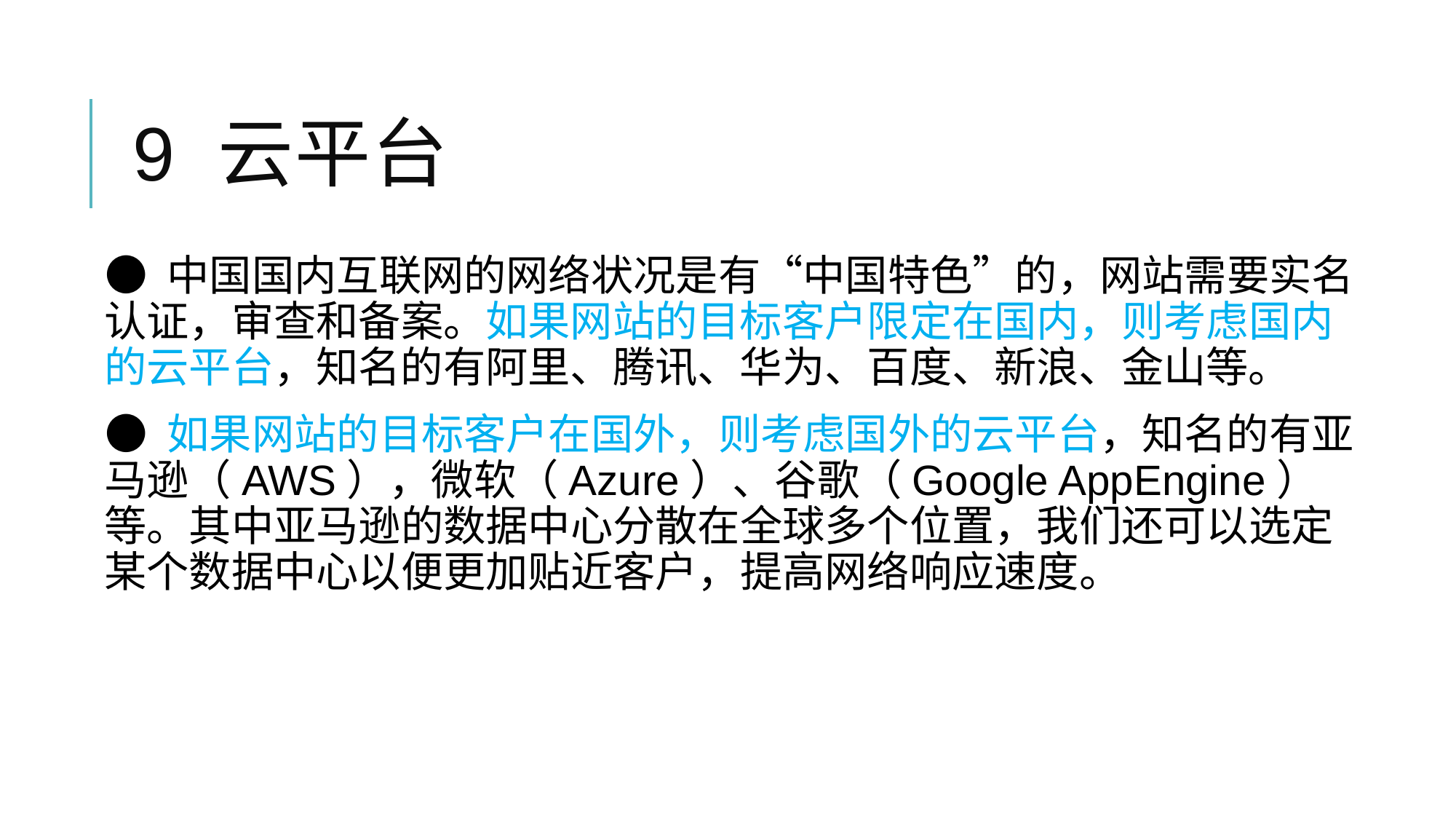

# 9 云平台
● 中国国内互联网的网络状况是有“中国特色”的，网站需要实名认证，审查和备案。如果网站的目标客户限定在国内，则考虑国内的云平台，知名的有阿里、腾讯、华为、百度、新浪、金山等。
● 如果网站的目标客户在国外，则考虑国外的云平台，知名的有亚马逊（AWS），微软（Azure）、谷歌（Google AppEngine）等。其中亚马逊的数据中心分散在全球多个位置，我们还可以选定某个数据中心以便更加贴近客户，提高网络响应速度。